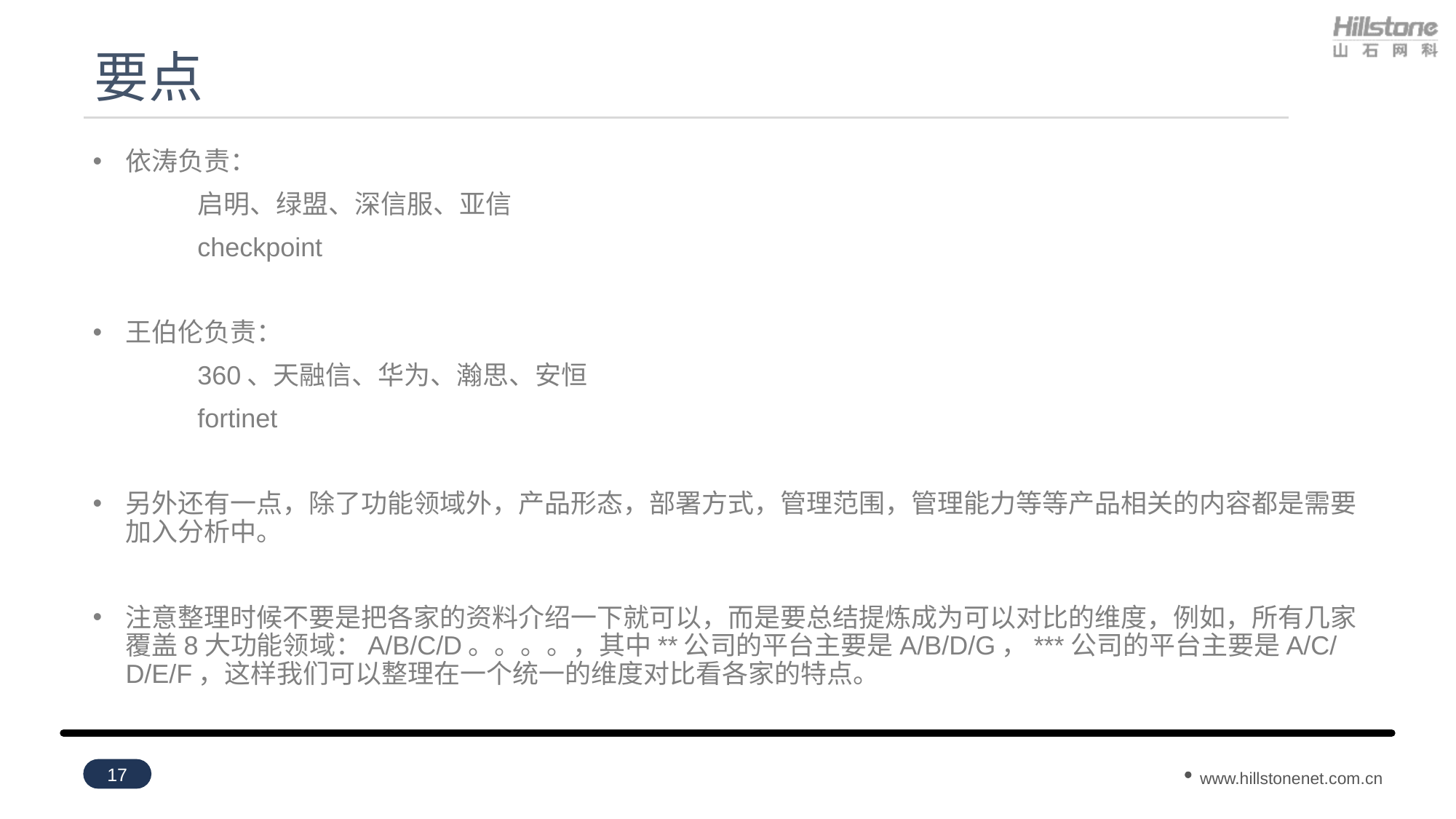

# 要点
依涛负责：
	启明、绿盟、深信服、亚信
	checkpoint

王伯伦负责：
	360、天融信、华为、瀚思、安恒
	fortinet

另外还有一点，除了功能领域外，产品形态，部署方式，管理范围，管理能力等等产品相关的内容都是需要加入分析中。

注意整理时候不要是把各家的资料介绍一下就可以，而是要总结提炼成为可以对比的维度，例如，所有几家覆盖8大功能领域：A/B/C/D。。。。，其中**公司的平台主要是A/B/D/G，***公司的平台主要是A/C/D/E/F，这样我们可以整理在一个统一的维度对比看各家的特点。

17